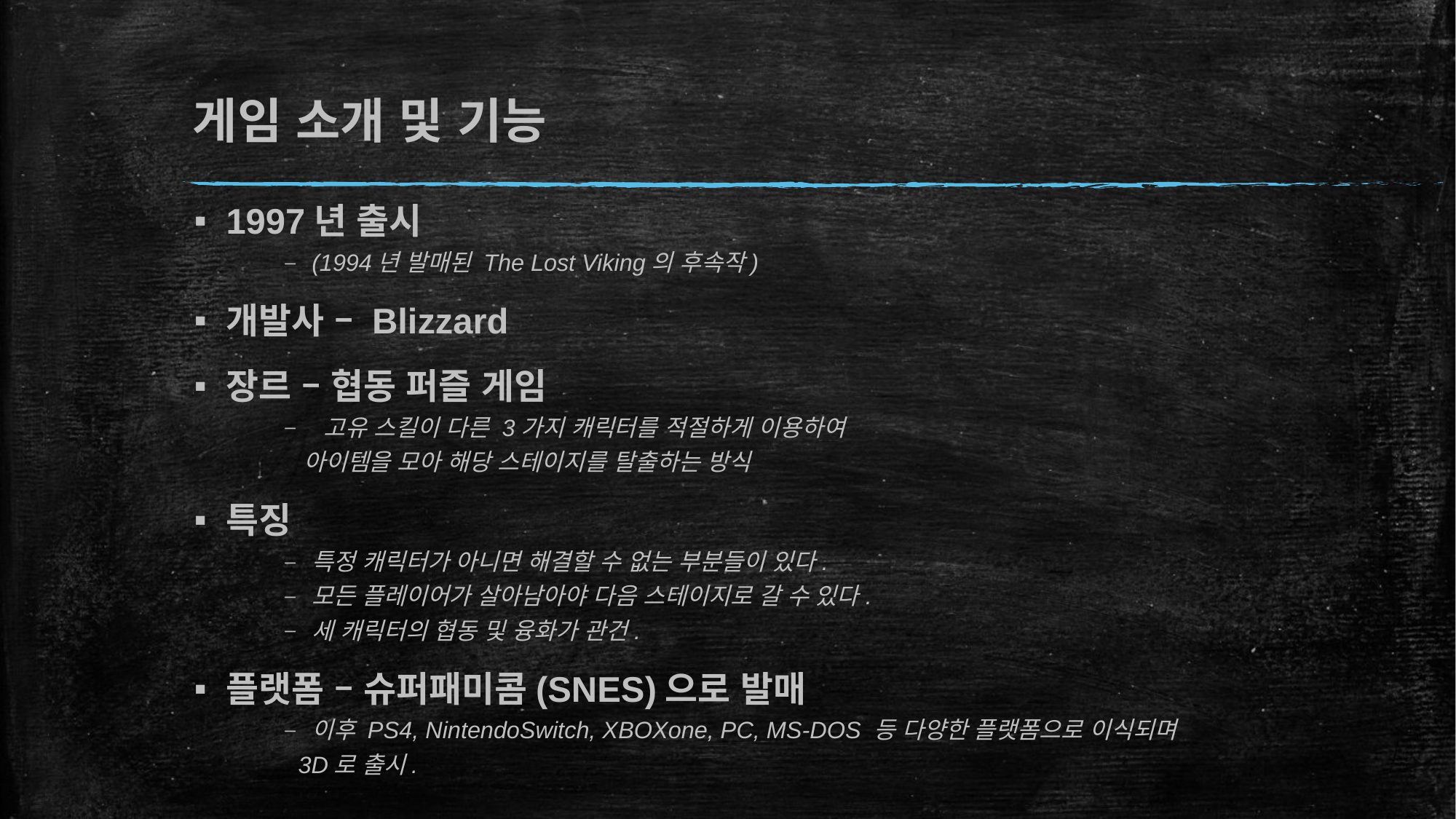

# 게임 소개 및 기능
1997년 출시
(1994년 발매된 The Lost Viking의 후속작)
개발사 – Blizzard
장르 – 협동 퍼즐 게임
 고유 스킬이 다른 3가지 캐릭터를 적절하게 이용하여
	  아이템을 모아 해당 스테이지를 탈출하는 방식
특징
특정 캐릭터가 아니면 해결할 수 없는 부분들이 있다.
모든 플레이어가 살아남아야 다음 스테이지로 갈 수 있다.
세 캐릭터의 협동 및 융화가 관건.
플랫폼 – 슈퍼패미콤(SNES)으로 발매
이후 PS4, NintendoSwitch, XBOXone, PC, MS-DOS 등 다양한 플랫폼으로 이식되며
	  3D로 출시.